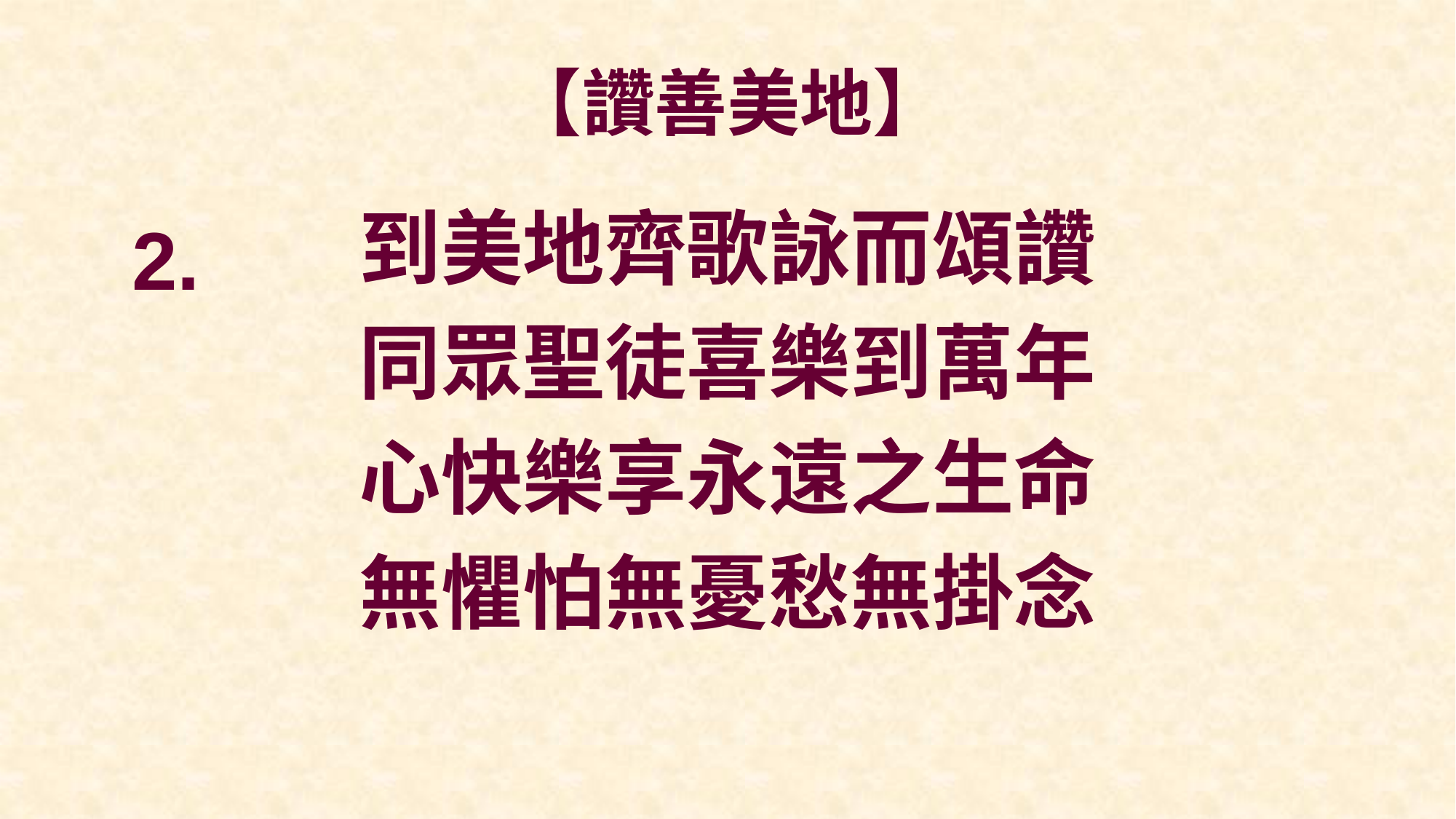

# 【讚善美地】
到美地齊歌詠而頌讚
同眾聖徒喜樂到萬年
心快樂享永遠之生命
無懼怕無憂愁無掛念
2.